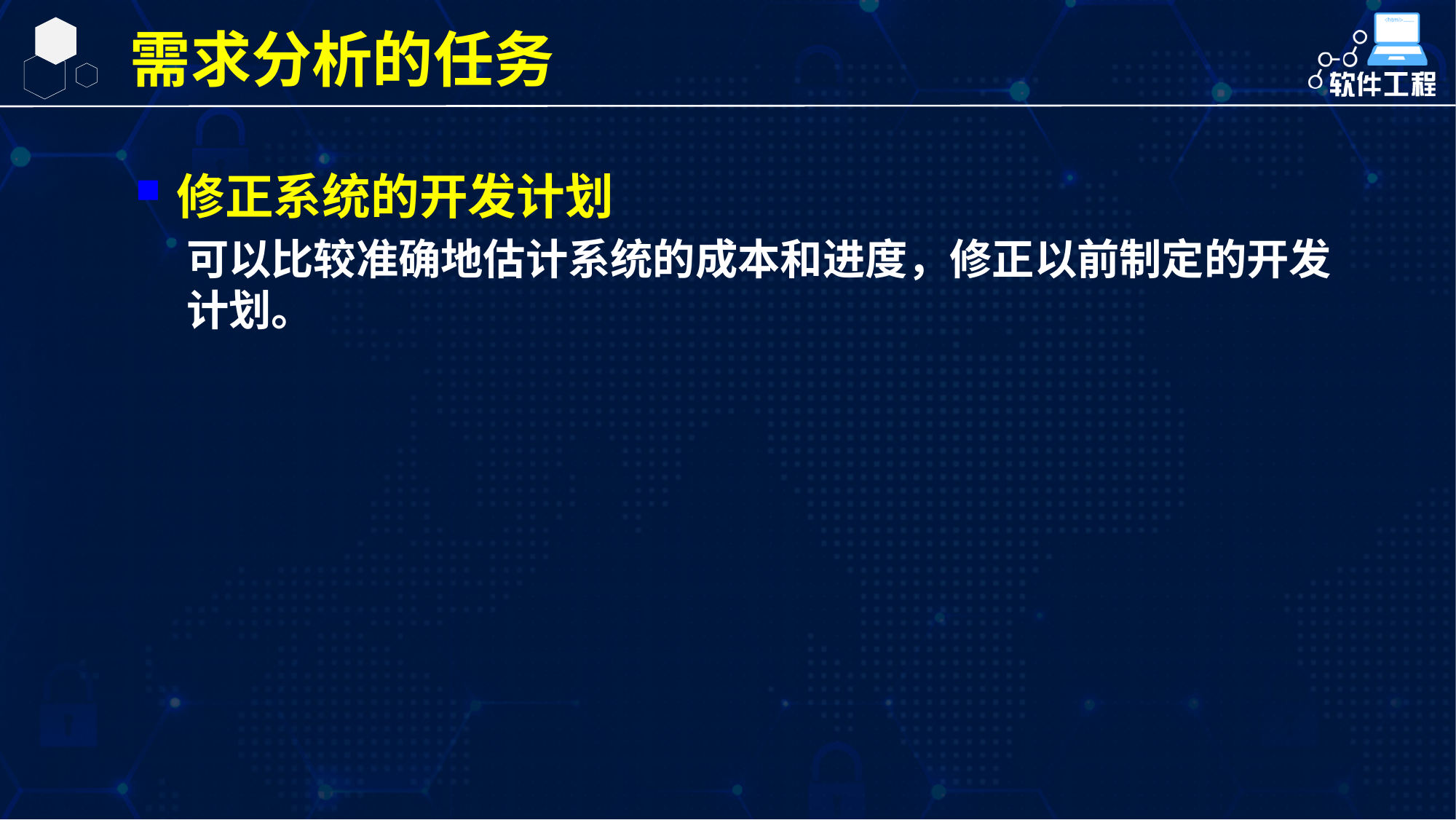

需求分析的任务
修正系统的开发计划
可以比较准确地估计系统的成本和进度，修正以前制定的开发计划。